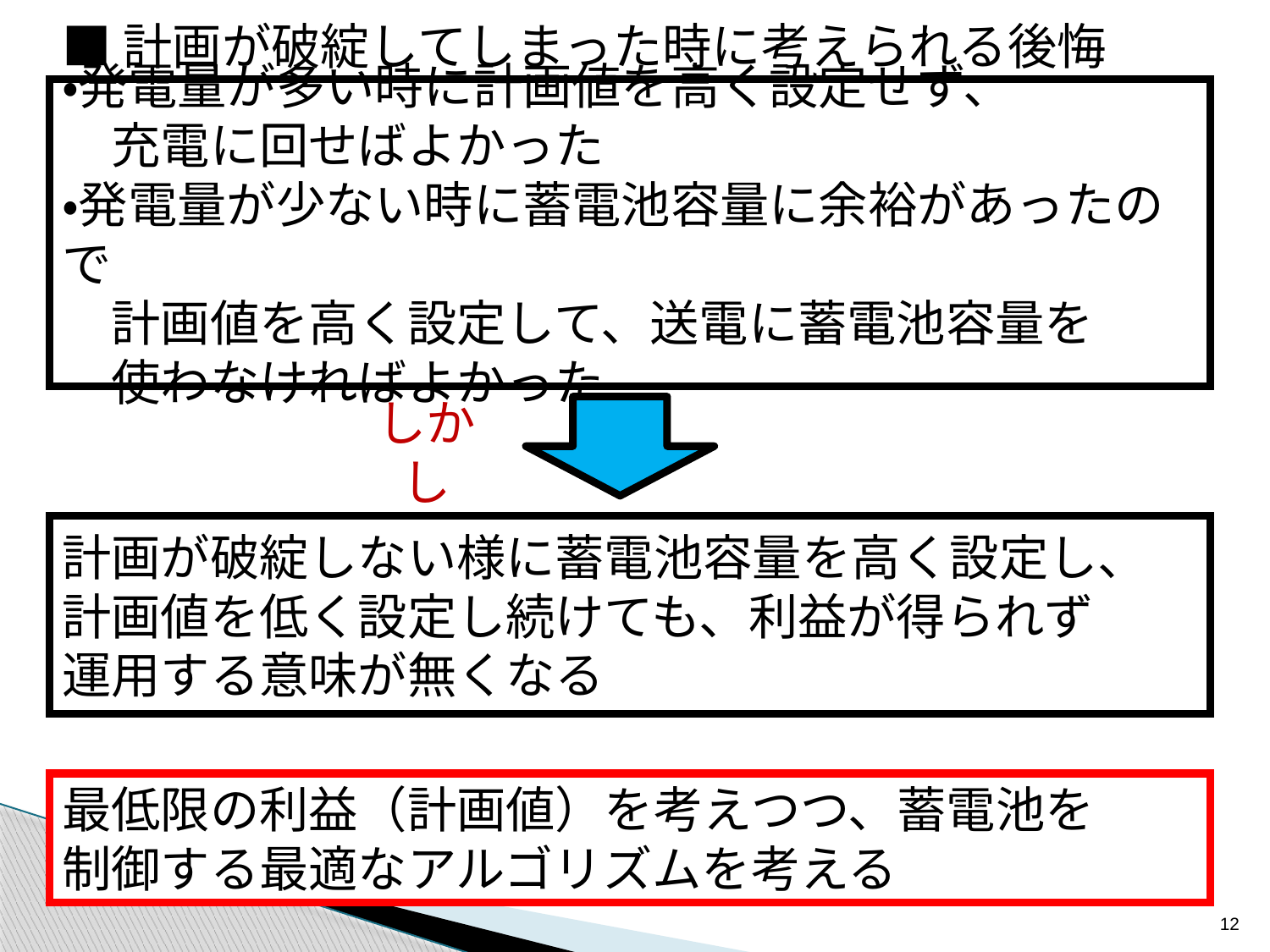

■計画が破綻してしまった時に考えられる後悔
・発電量が多い時に計画値を高く設定せず、
　充電に回せばよかった
・発電量が少ない時に蓄電池容量に余裕があったので
　計画値を高く設定して、送電に蓄電池容量を
　使わなければよかった

しかし
計画が破綻しない様に蓄電池容量を高く設定し、
計画値を低く設定し続けても、利益が得られず
運用する意味が無くなる
最低限の利益（計画値）を考えつつ、蓄電池を
制御する最適なアルゴリズムを考える
12